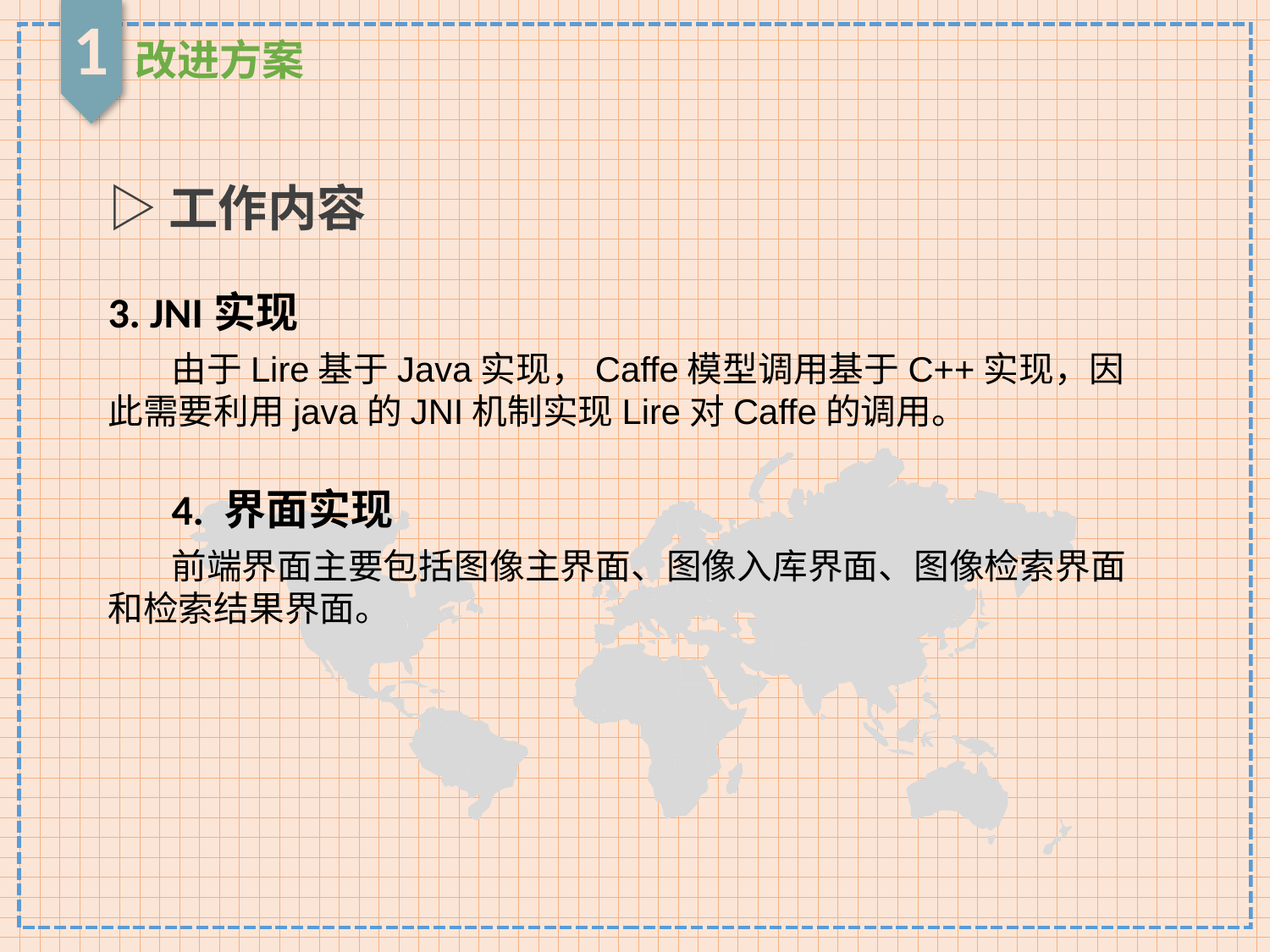

1
改进方案

▷工作内容
3. JNI实现
由于Lire基于Java实现，Caffe模型调用基于C++实现，因此需要利用java的JNI机制实现Lire对Caffe的调用。

4. 界面实现
前端界面主要包括图像主界面、图像入库界面、图像检索界面和检索结果界面。